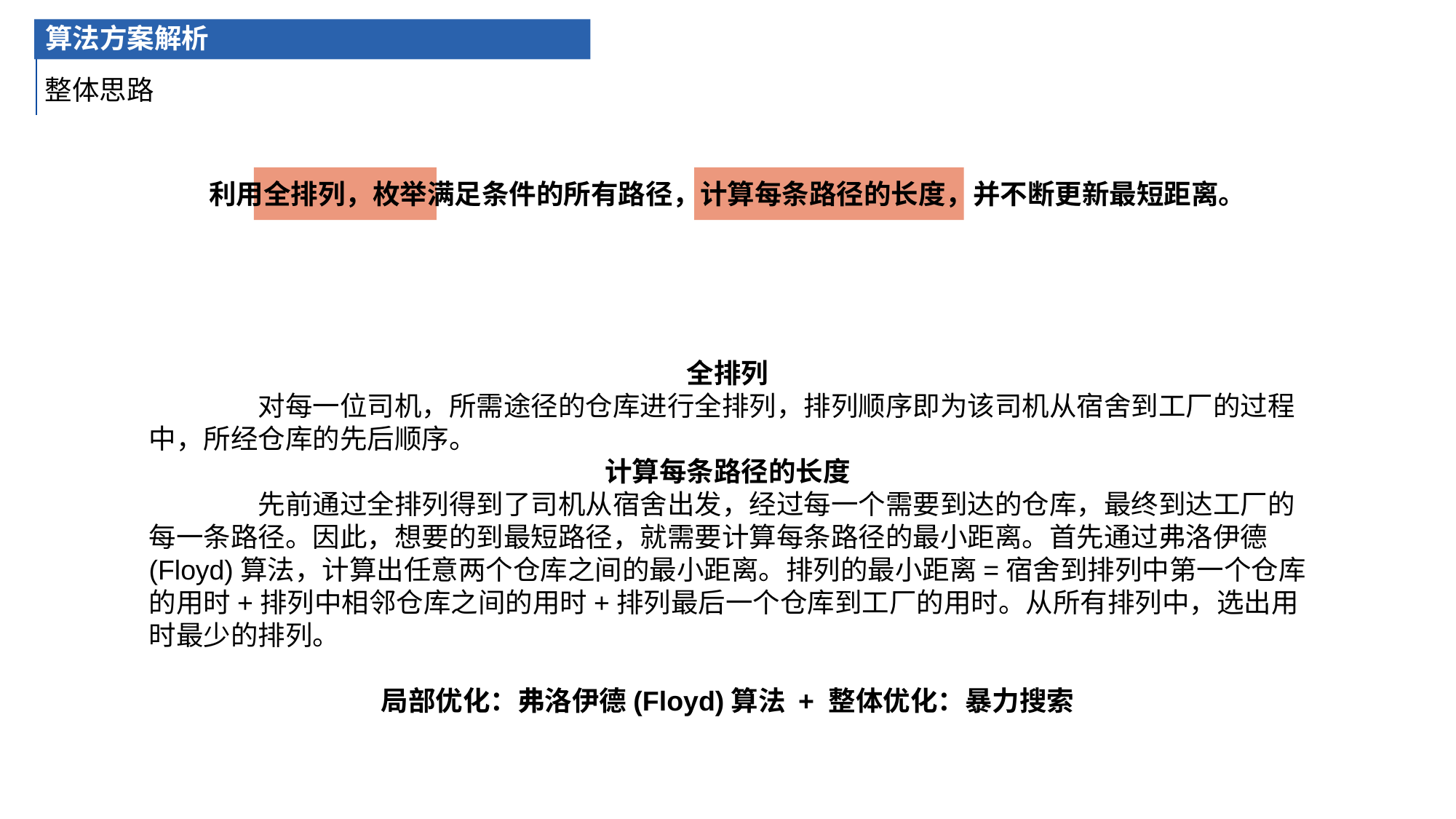

算法方案解析
整体思路

利用全排列，枚举满足条件的所有路径，计算每条路径的长度，并不断更新最短距离。
全排列
	对每一位司机，所需途径的仓库进行全排列，排列顺序即为该司机从宿舍到工厂的过程中，所经仓库的先后顺序。
计算每条路径的长度
	先前通过全排列得到了司机从宿舍出发，经过每一个需要到达的仓库，最终到达工厂的每一条路径。因此，想要的到最短路径，就需要计算每条路径的最小距离。首先通过弗洛伊德(Floyd)算法，计算出任意两个仓库之间的最小距离。排列的最小距离=宿舍到排列中第一个仓库的用时+排列中相邻仓库之间的用时+排列最后一个仓库到工厂的用时。从所有排列中，选出用时最少的排列。

局部优化：弗洛伊德(Floyd)算法 + 整体优化：暴力搜索